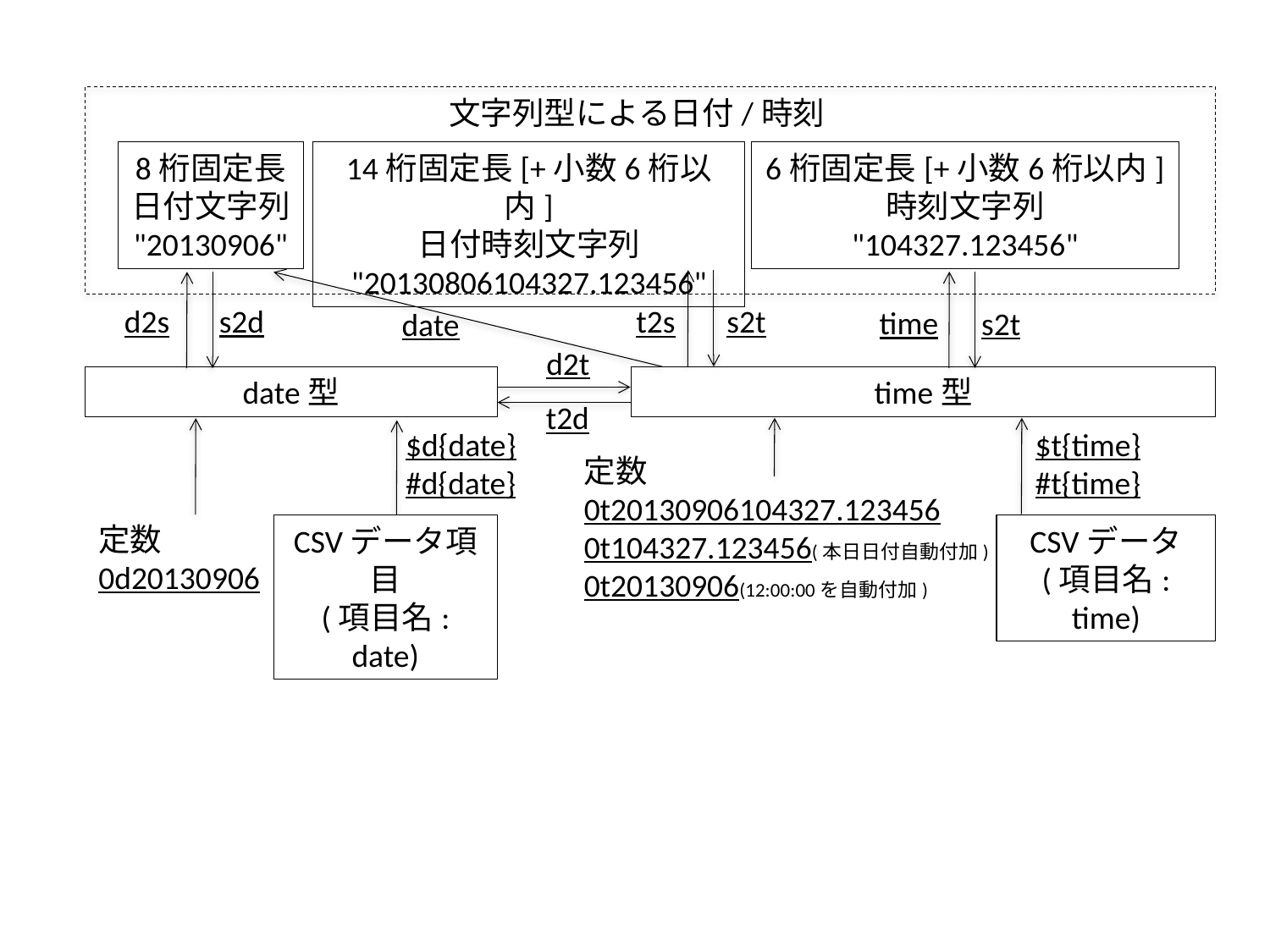

文字列型による日付/時刻
8桁固定長
日付文字列
"20130906"
14桁固定長[+小数6桁以内]
日付時刻文字列
"20130806104327.123456"
6桁固定長[+小数6桁以内]
時刻文字列
"104327.123456"
s2d
d2s
t2s
s2t
time
s2t
date
d2t
date型
time型
t2d
$d{date}
#d{date}
$t{time}
#t{time}
定数
0t20130906104327.123456
0t104327.123456(本日日付自動付加)
0t20130906(12:00:00を自動付加)
定数
0d20130906
CSVデータ項目
(項目名: date)
CSVデータ
(項目名: time)